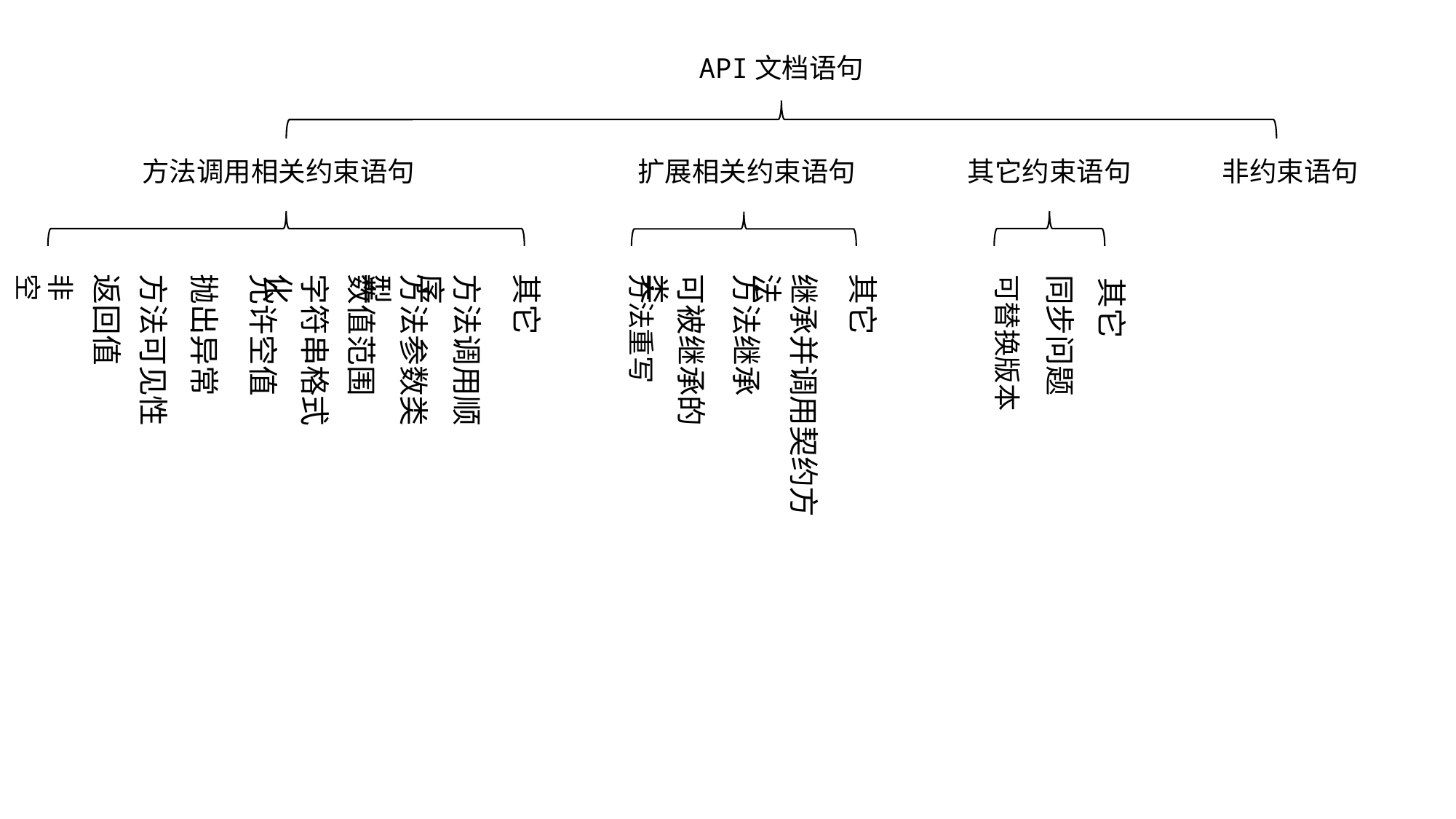

API文档语句

扩展相关约束语句
其它约束语句
非约束语句
方法调用相关约束语句

可被继承的类
继承并调用契约方法
其它
非空
返回值
方法可见性
抛出异常
允许空值
字符串格式化
数值范围
方法参数类型
方法调用顺序
其它
方法重写
方法继承
同步问题
可替换版本
其它